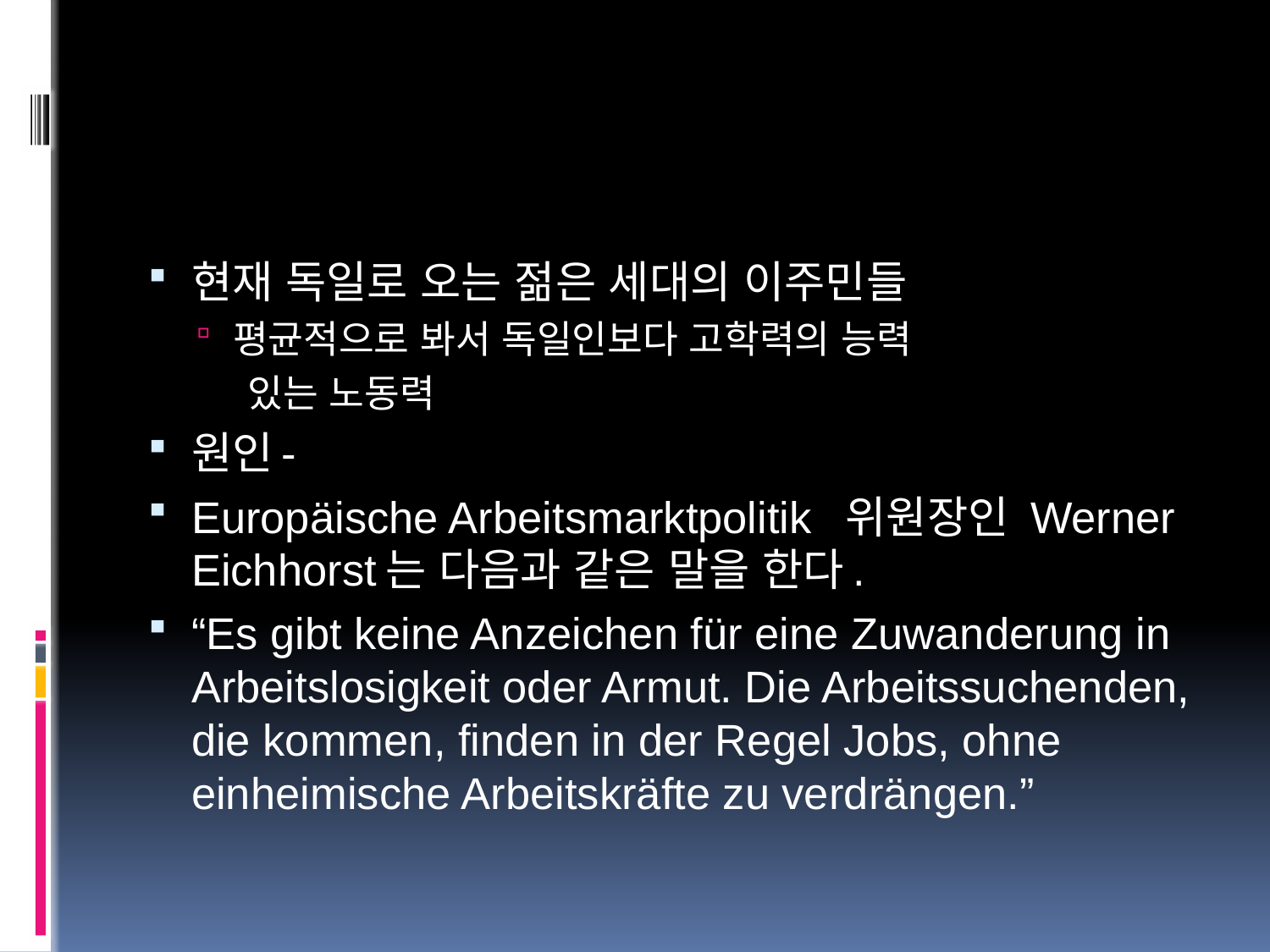

#
현재 독일로 오는 젊은 세대의 이주민들
평균적으로 봐서 독일인보다 고학력의 능력
    있는 노동력
원인-
Europäische Arbeitsmarktpolitik  위원장인 Werner Eichhorst는 다음과 같은 말을 한다.
“Es gibt keine Anzeichen für eine Zuwanderung in Arbeitslosigkeit oder Armut. Die Arbeitssuchenden, die kommen, finden in der Regel Jobs, ohne einheimische Arbeitskräfte zu verdrängen.”